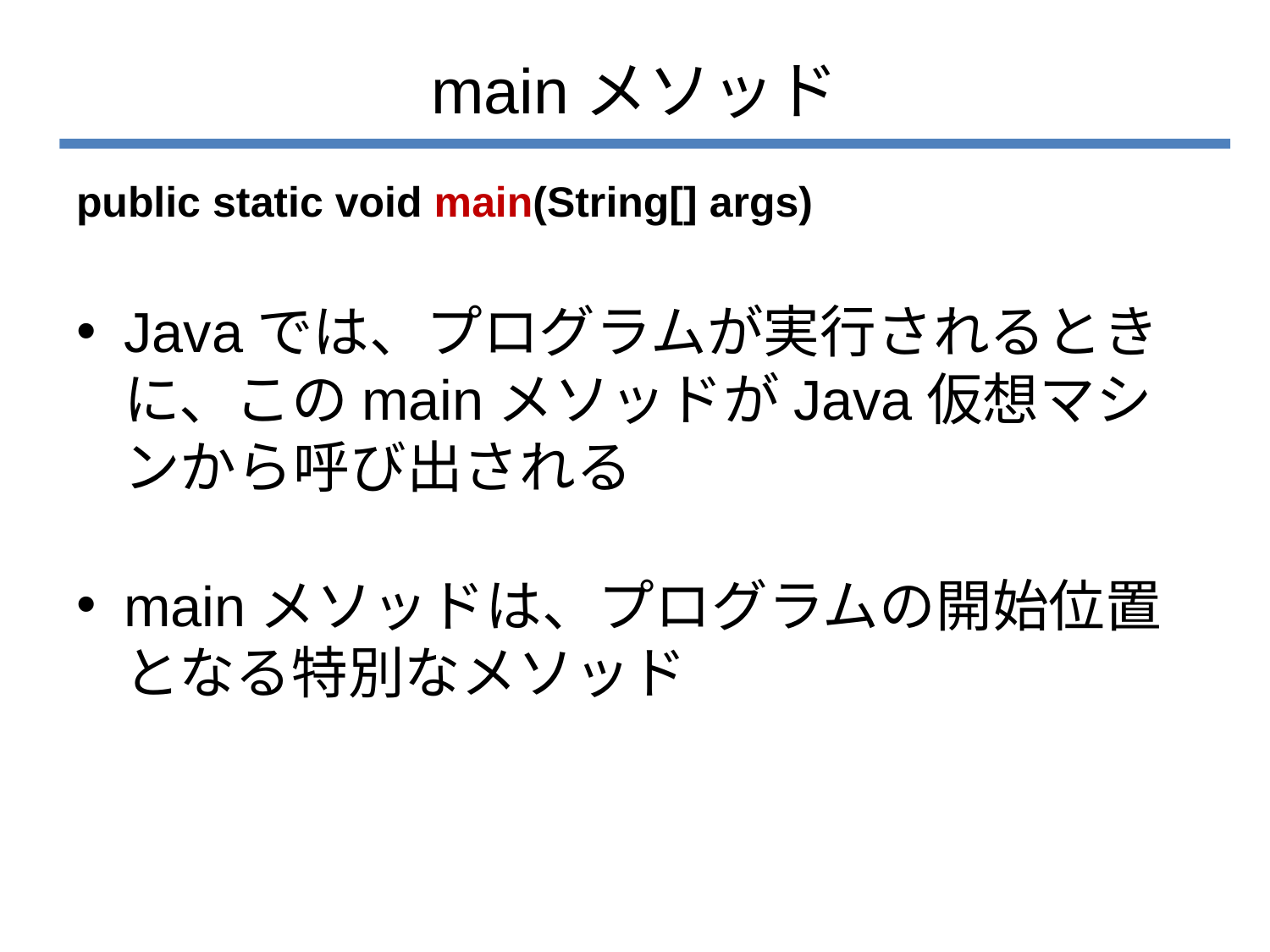

# mainメソッド
public static void main(String[] args)

Javaでは、プログラムが実行されるときに、このmainメソッドがJava仮想マシンから呼び出される

mainメソッドは、プログラムの開始位置となる特別なメソッド